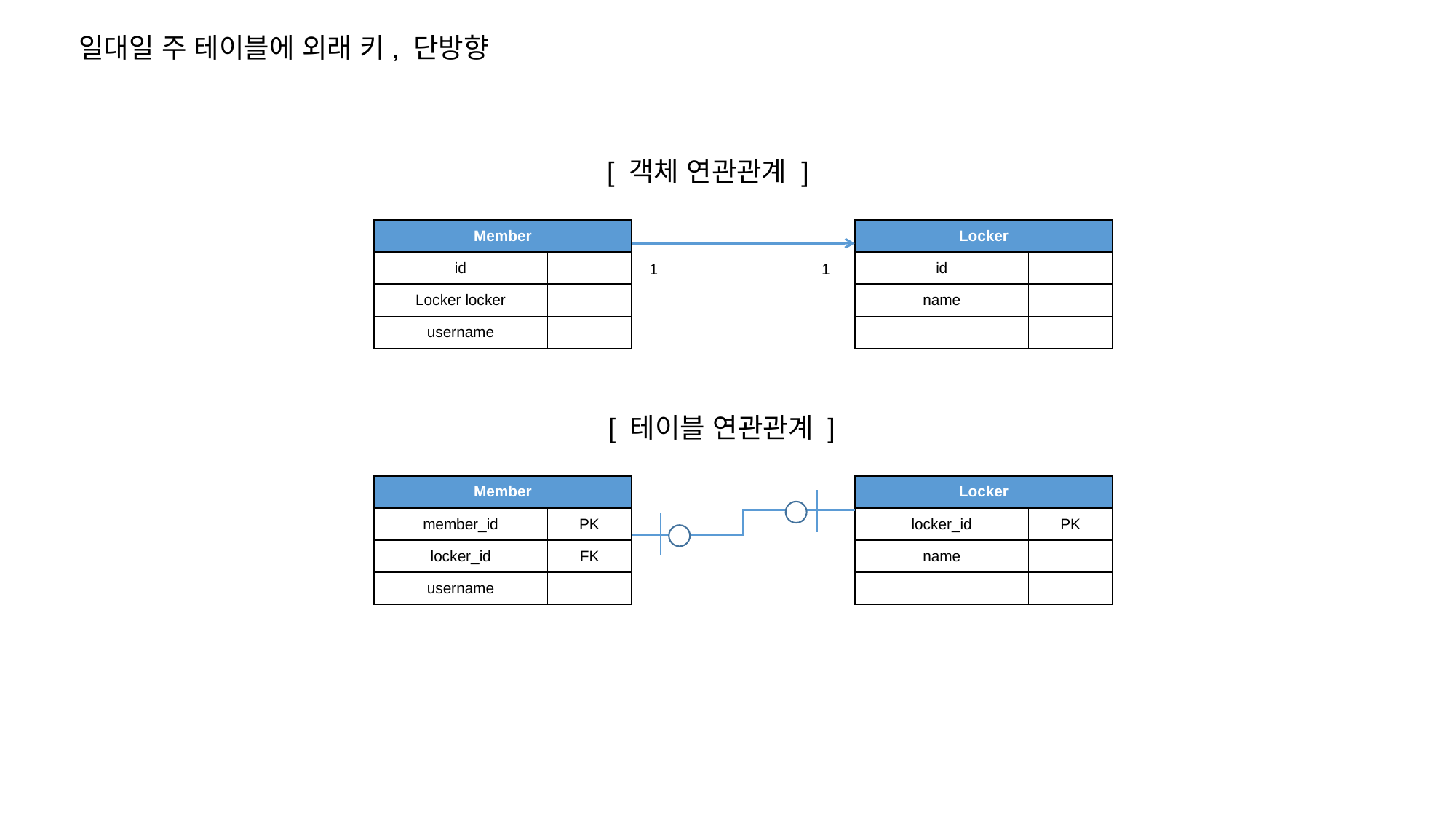

일대일 주 테이블에 외래 키, 단방향
[ 객체 연관관계 ]
| Member |  |
| --- | --- |
| id |  |
| Locker locker |  |
| username |  |
| Locker |  |
| --- | --- |
| id |  |
| name |  |
|  |  |
1
1
[ 테이블 연관관계 ]
| Member |  |
| --- | --- |
| member\_id | PK |
| locker\_id | FK |
| username |  |
| Locker |  |
| --- | --- |
| locker\_id | PK |
| name |  |
|  |  |